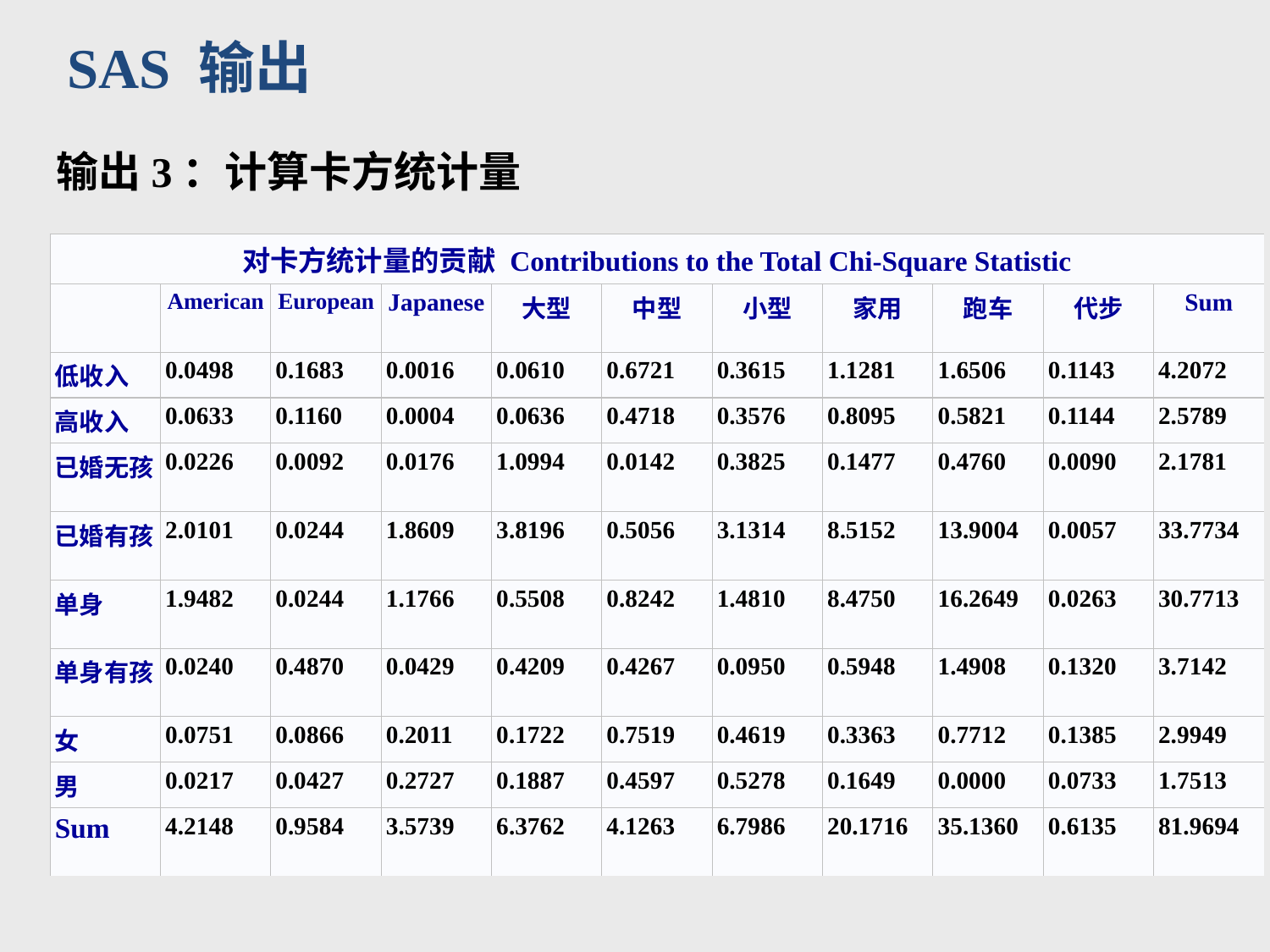

SAS 输出
输出3：计算卡方统计量
| 对卡方统计量的贡献 Contributions to the Total Chi-Square Statistic |  |  |  |  |  |  |  |  |  |  |
| --- | --- | --- | --- | --- | --- | --- | --- | --- | --- | --- |
|  | American | European | Japanese | 大型 | 中型 | 小型 | 家用 | 跑车 | 代步 | Sum |
| 低收入 | 0.0498 | 0.1683 | 0.0016 | 0.0610 | 0.6721 | 0.3615 | 1.1281 | 1.6506 | 0.1143 | 4.2072 |
| 高收入 | 0.0633 | 0.1160 | 0.0004 | 0.0636 | 0.4718 | 0.3576 | 0.8095 | 0.5821 | 0.1144 | 2.5789 |
| 已婚无孩 | 0.0226 | 0.0092 | 0.0176 | 1.0994 | 0.0142 | 0.3825 | 0.1477 | 0.4760 | 0.0090 | 2.1781 |
| 已婚有孩 | 2.0101 | 0.0244 | 1.8609 | 3.8196 | 0.5056 | 3.1314 | 8.5152 | 13.9004 | 0.0057 | 33.7734 |
| 单身 | 1.9482 | 0.0244 | 1.1766 | 0.5508 | 0.8242 | 1.4810 | 8.4750 | 16.2649 | 0.0263 | 30.7713 |
| 单身有孩 | 0.0240 | 0.4870 | 0.0429 | 0.4209 | 0.4267 | 0.0950 | 0.5948 | 1.4908 | 0.1320 | 3.7142 |
| 女 | 0.0751 | 0.0866 | 0.2011 | 0.1722 | 0.7519 | 0.4619 | 0.3363 | 0.7712 | 0.1385 | 2.9949 |
| 男 | 0.0217 | 0.0427 | 0.2727 | 0.1887 | 0.4597 | 0.5278 | 0.1649 | 0.0000 | 0.0733 | 1.7513 |
| Sum | 4.2148 | 0.9584 | 3.5739 | 6.3762 | 4.1263 | 6.7986 | 20.1716 | 35.1360 | 0.6135 | 81.9694 |